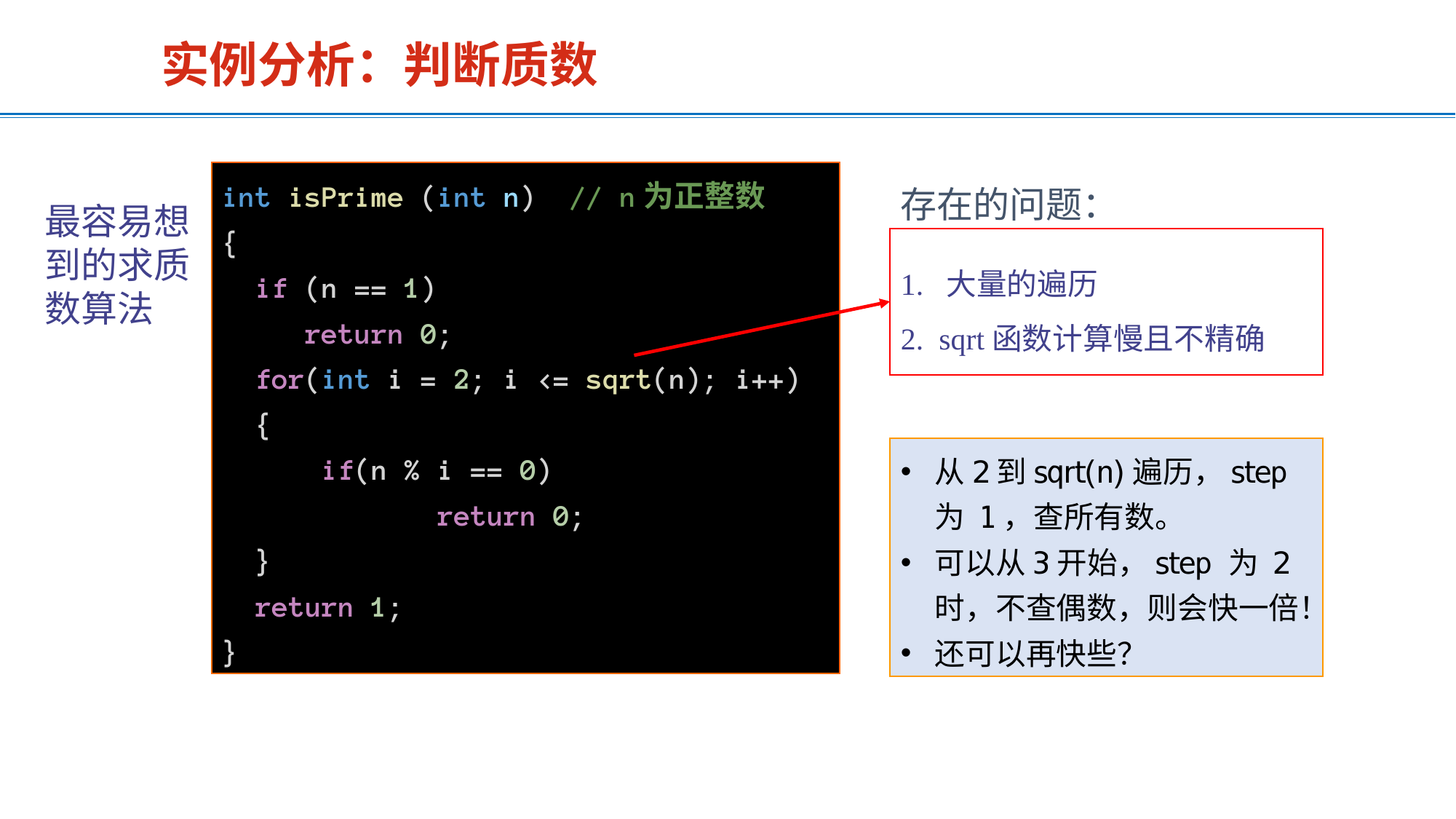

实例分析：判断质数
存在的问题：
int isPrime (int n)  // n为正整数
{
  if (n == 1)
     return 0;
  for(int i = 2; i <= sqrt(n); i++)
  {
      if(n % i == 0)
             return 0;
  }
  return 1;
}
最容易想到的求质数算法
1.  大量的遍历
2.  sqrt函数计算慢且不精确
从2到sqrt(n)遍历，step 为 1，查所有数。
可以从3开始，step 为 2时，不查偶数，则会快一倍！
还可以再快些？